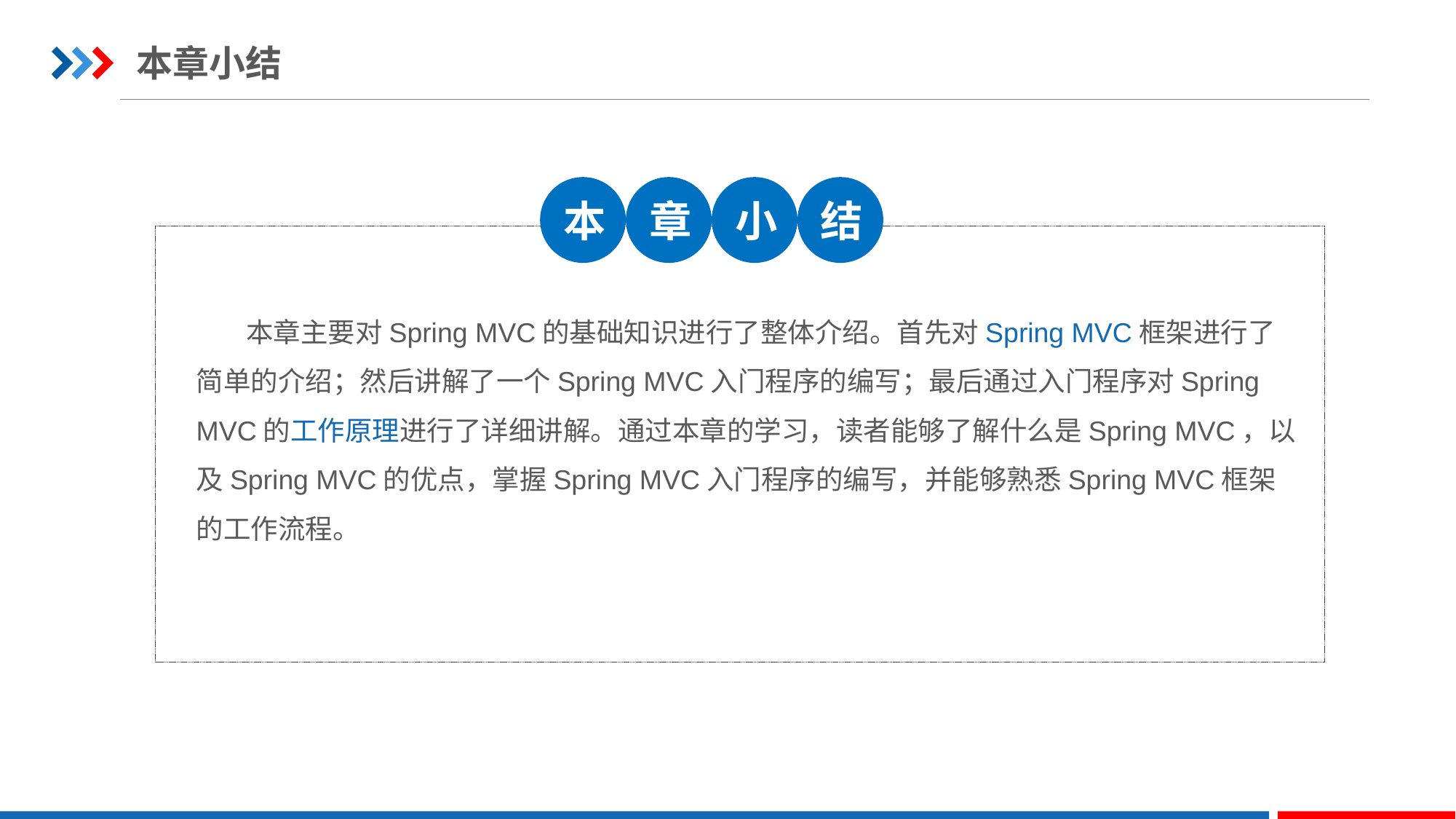

本章小结
本
章
小
结

       本章主要对Spring MVC的基础知识进行了整体介绍。首先对Spring MVC框架进行了简单的介绍；然后讲解了一个Spring MVC入门程序的编写；最后通过入门程序对Spring MVC的工作原理进行了详细讲解。通过本章的学习，读者能够了解什么是Spring MVC，以及Spring MVC的优点，掌握Spring MVC入门程序的编写，并能够熟悉Spring MVC框架的工作流程。